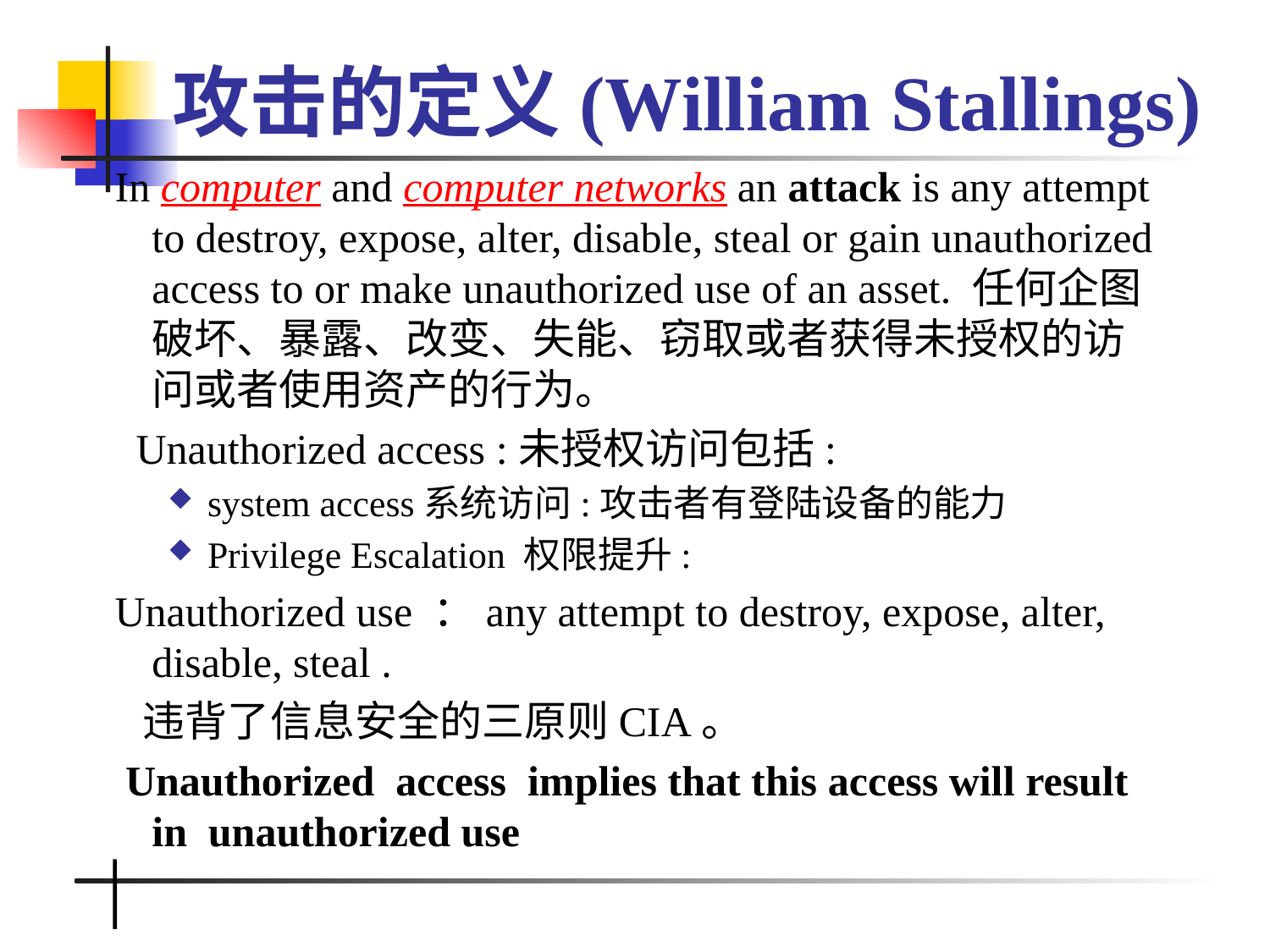

# 攻击的定义(William Stallings)
 In computer and computer networks an attack is any attempt to destroy, expose, alter, disable, steal or gain unauthorized access to or make unauthorized use of an asset. 任何企图破坏、暴露、改变、失能、窃取或者获得未授权的访问或者使用资产的行为。
   Unauthorized access :未授权访问包括:
system access系统访问:攻击者有登陆设备的能力
Privilege Escalation 权限提升:
 Unauthorized use ：any attempt to destroy, expose, alter, disable, steal .
   违背了信息安全的三原则CIA。
  Unauthorized  access  implies that this access will result in  unauthorized use